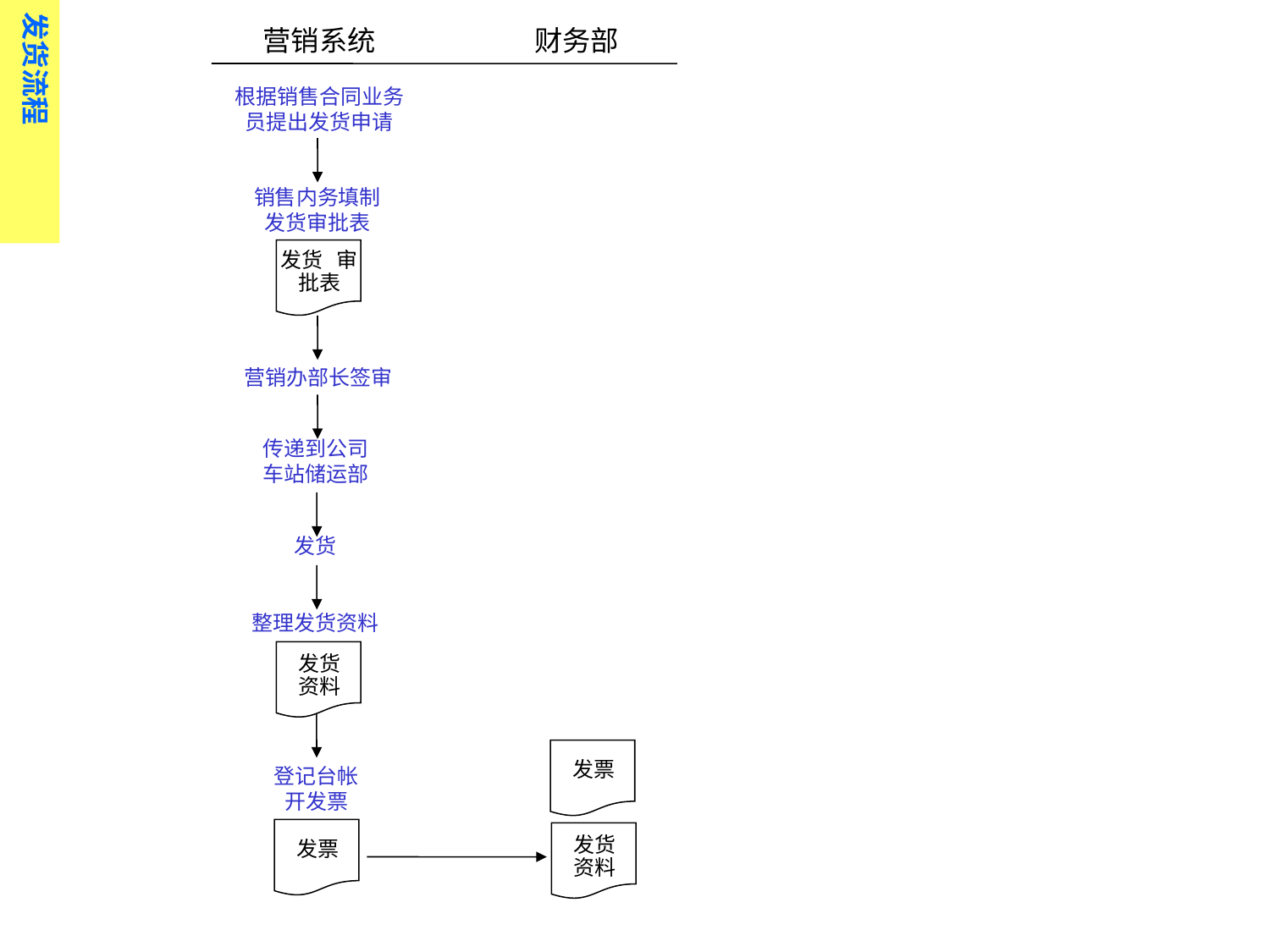

发货流程
营销系统                         财务部

根据销售合同业务员提出发货申请

销售内务填制发货审批表

发货   审批表

营销办部长签审

传递到公司车站储运部

发货

整理发货资料

发货资料

发票
登记台帐开发票

发货资料
发票

71